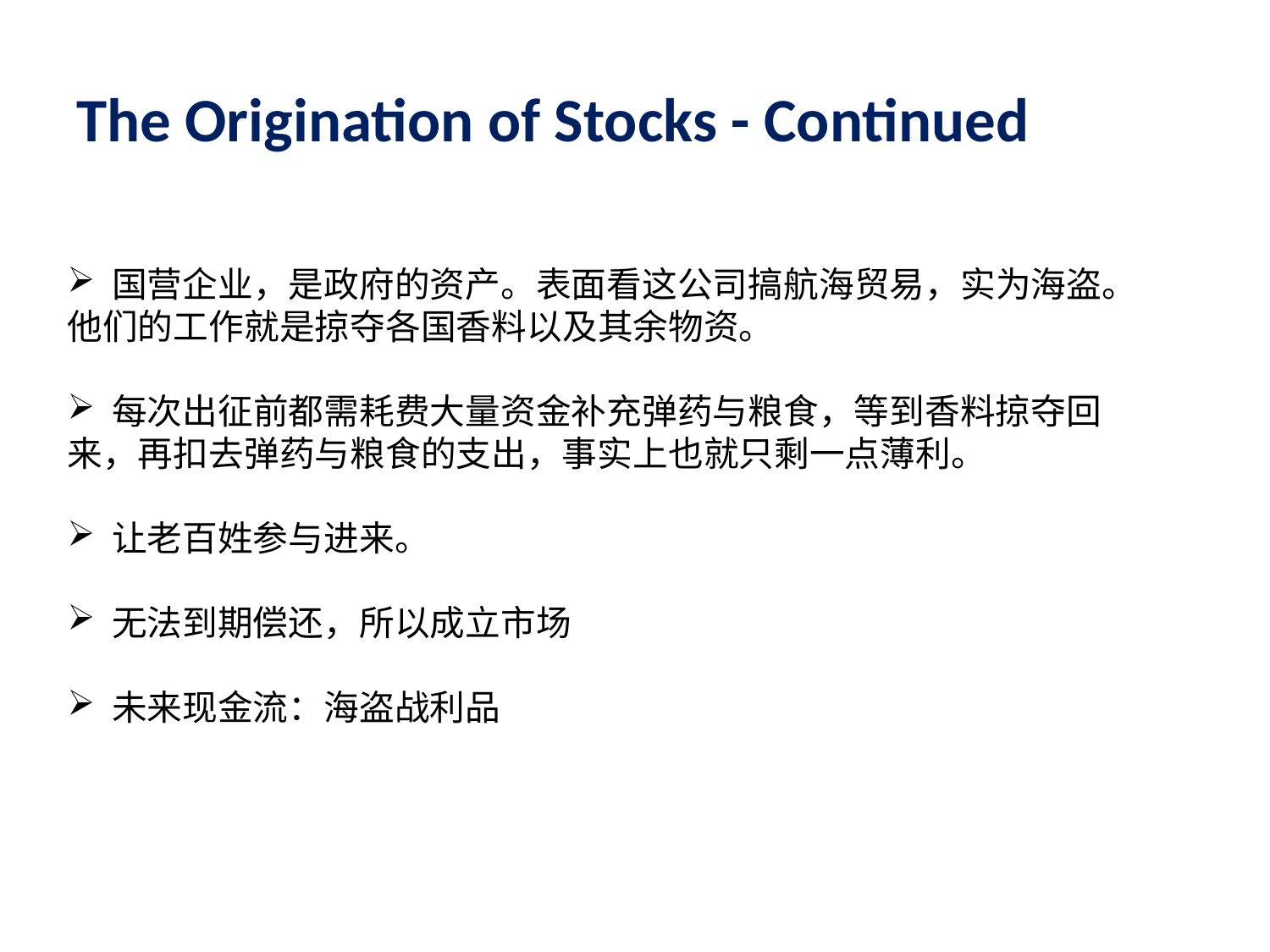

The Origination of Stocks - Continued
 国营企业，是政府的资产。表面看这公司搞航海贸易，实为海盗。他们的工作就是掠夺各国香料以及其余物资。

 每次出征前都需耗费大量资金补充弹药与粮食，等到香料掠夺回来，再扣去弹药与粮食的支出，事实上也就只剩一点薄利。

 让老百姓参与进来。

 无法到期偿还，所以成立市场

 未来现金流：海盗战利品